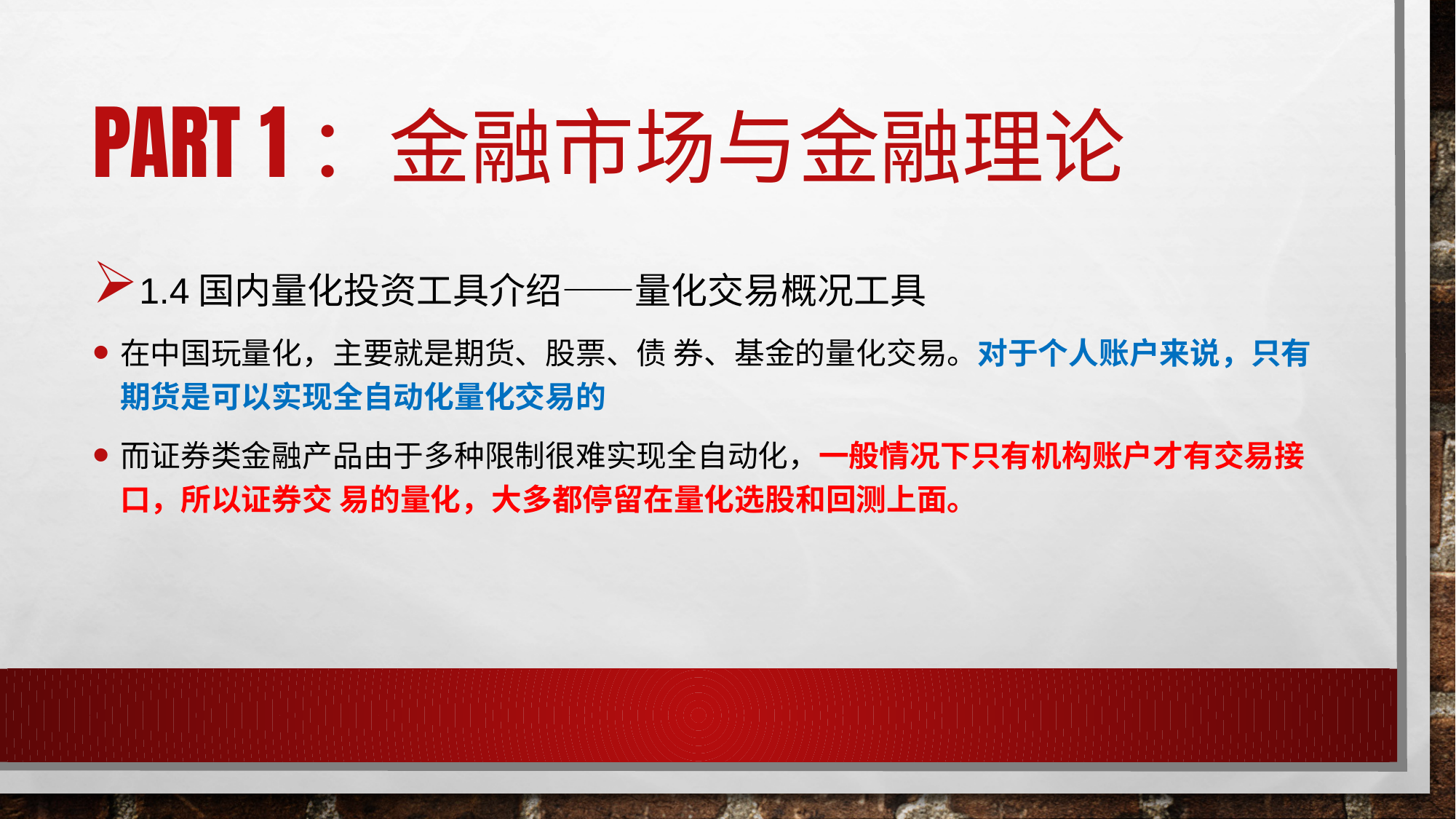

# Part 1：金融市场与金融理论
1.4国内量化投资工具介绍——量化交易概况工具
在中国玩量化，主要就是期货、股票、债 券、基金的量化交易。对于个人账户来说，只有 期货是可以实现全自动化量化交易的
而证券类金融产品由于多种限制很难实现全自动化，一般情况下只有机构账户才有交易接口，所以证券交 易的量化，大多都停留在量化选股和回测上面。